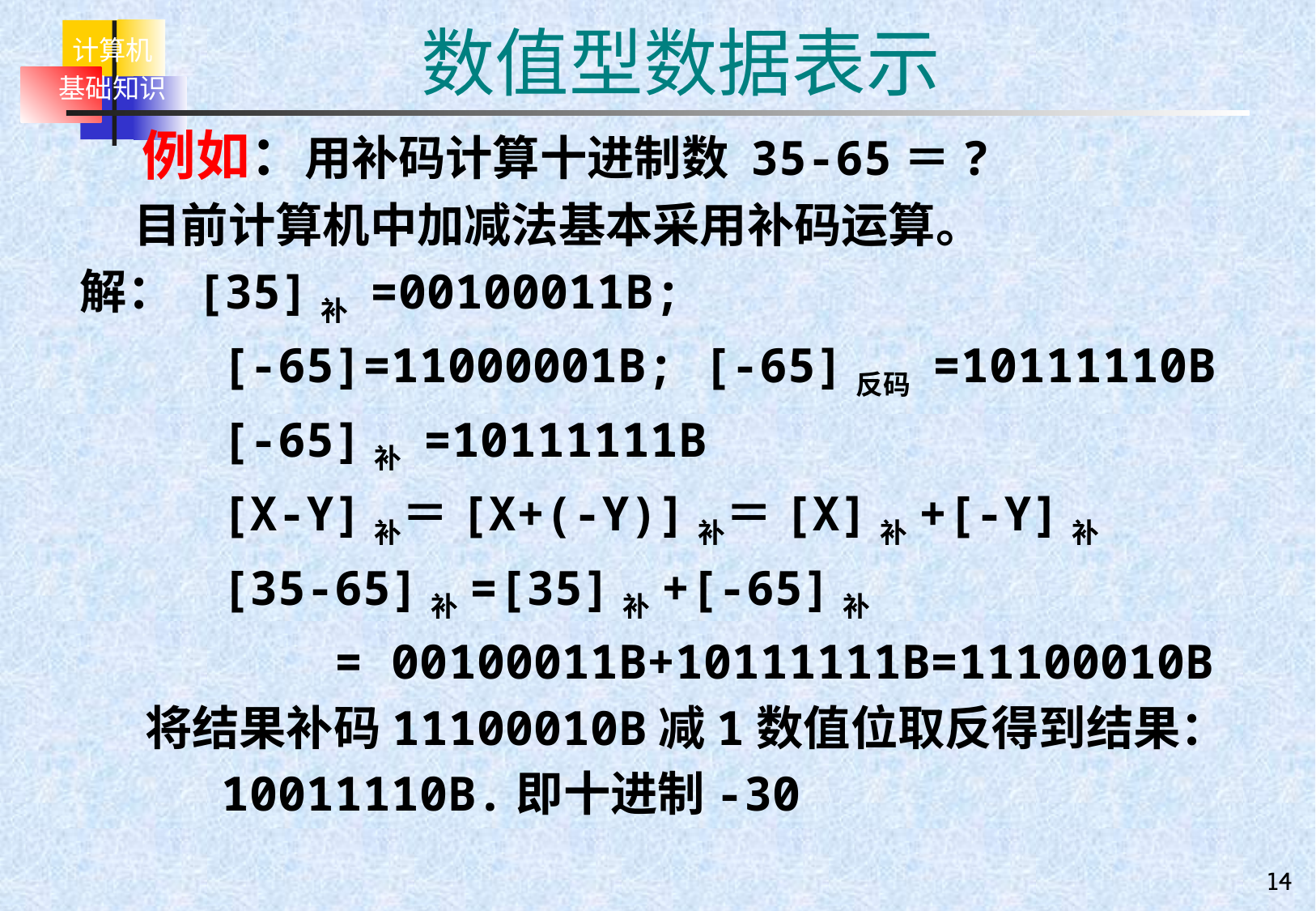

# 数值型数据表示
    例如：用补码计算十进制数 35-65＝?
    目前计算机中加减法基本采用补码运算。
解： [35]补 =00100011B;
     [-65]=11000001B; [-65]反码 =10111110B
     [-65]补 =10111111B
     [X-Y]补＝[X+(-Y)]补＝[X]补+[-Y]补
     [35-65]补=[35]补+[-65]补
         = 00100011B+10111111B=11100010B
     将结果补码11100010B减1数值位取反得到结果：
     10011110B.即十进制-30

14